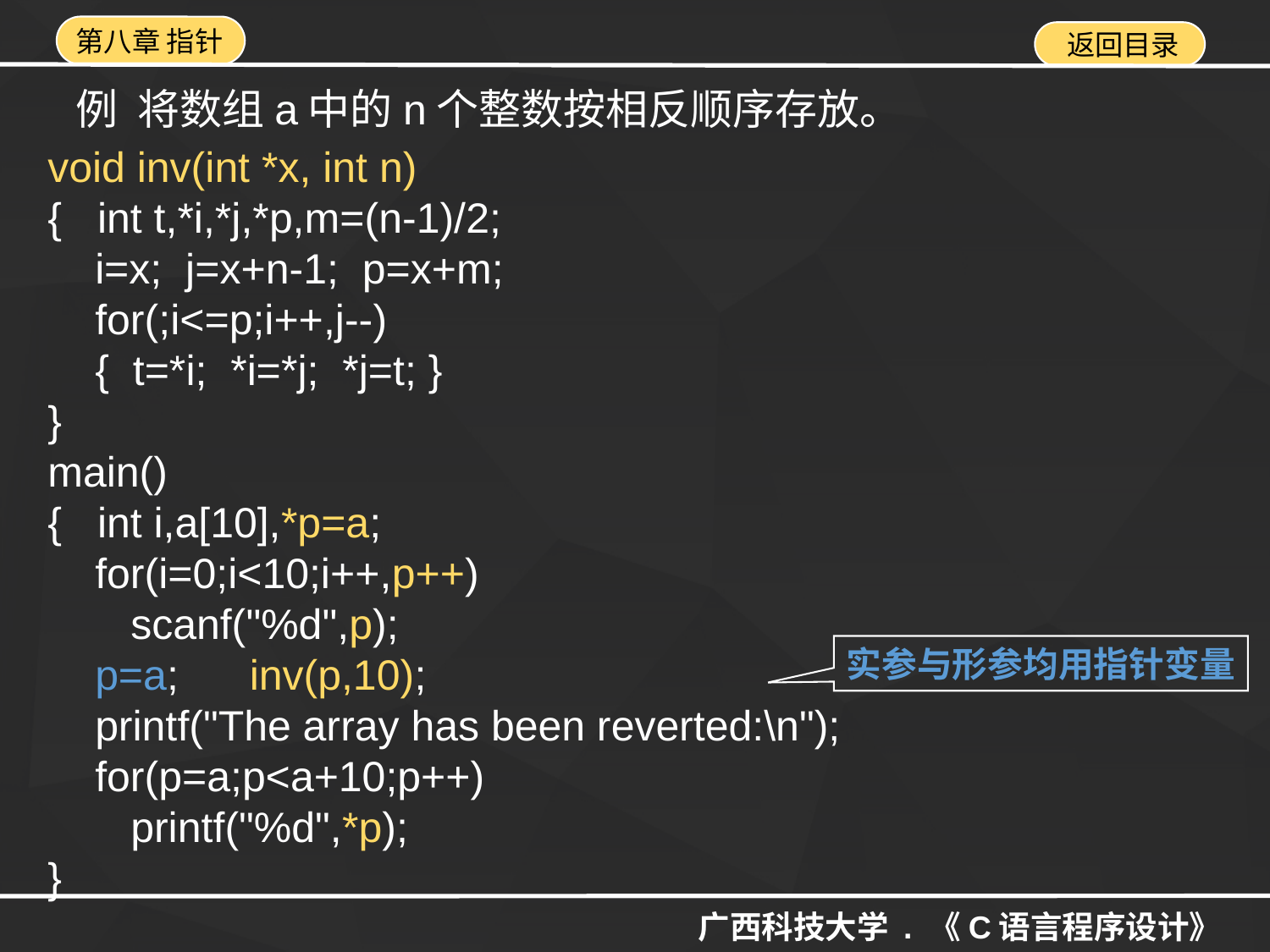

例  将数组a中的n个整数按相反顺序存放。
void inv(int *x, int n)
{   int t,*i,*j,*p,m=(n-1)/2;
    i=x;  j=x+n-1;  p=x+m;
    for(;i<=p;i++,j--)
    {  t=*i;  *i=*j;  *j=t; }
}
main()
{   int i,a[10],*p=a;
    for(i=0;i<10;i++,p++)
       scanf("%d",p);
    p=a;      inv(p,10);
    printf("The array has been reverted:\n");
    for(p=a;p<a+10;p++)
       printf("%d",*p);
}
实参与形参均用指针变量